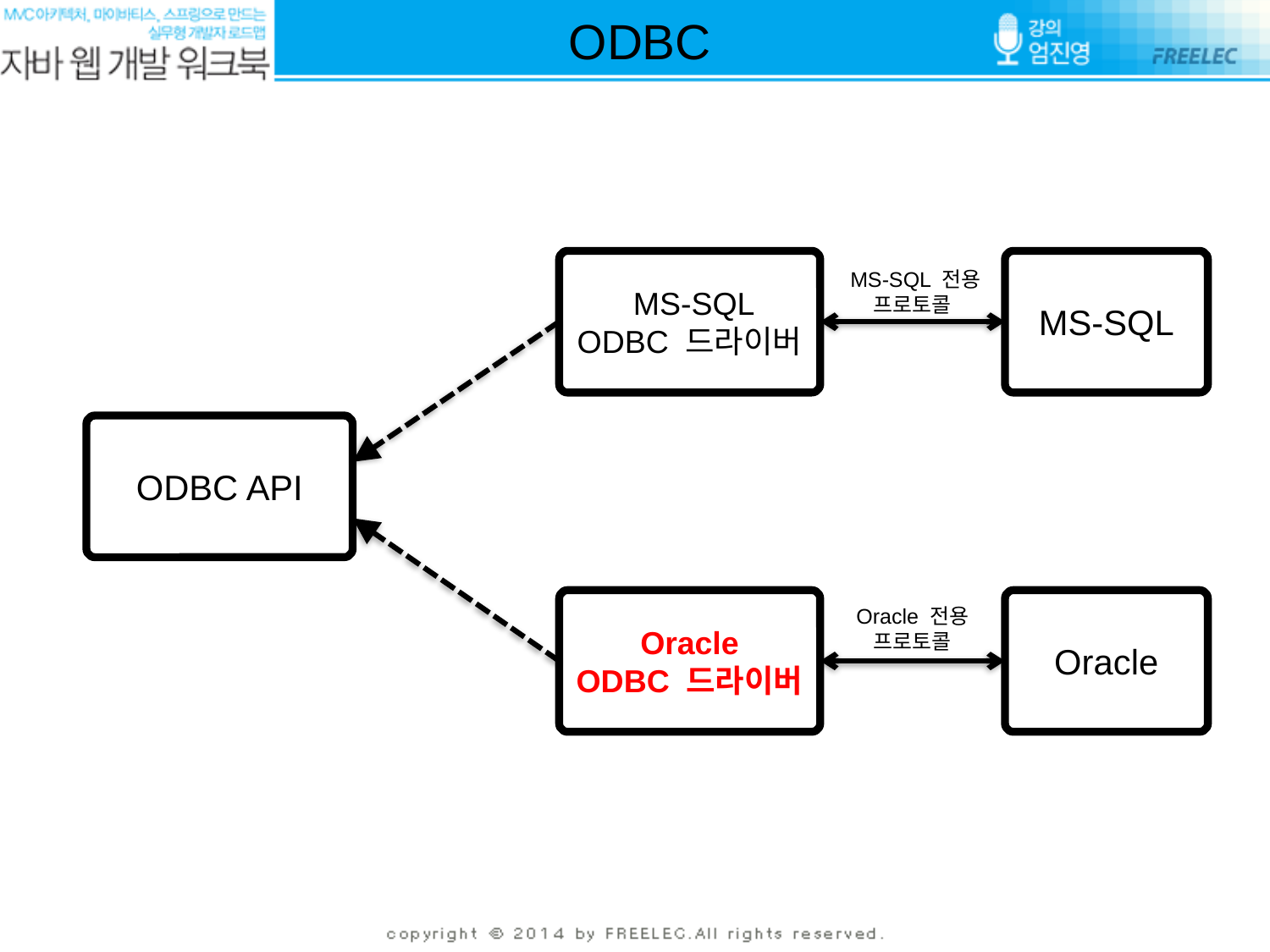

ODBC
 MS-SQL
ODBC 드라이버
MS-SQL
 MS-SQL 전용
프로토콜
ODBC API
Oracle
ODBC 드라이버
Oracle
Oracle 전용
프로토콜